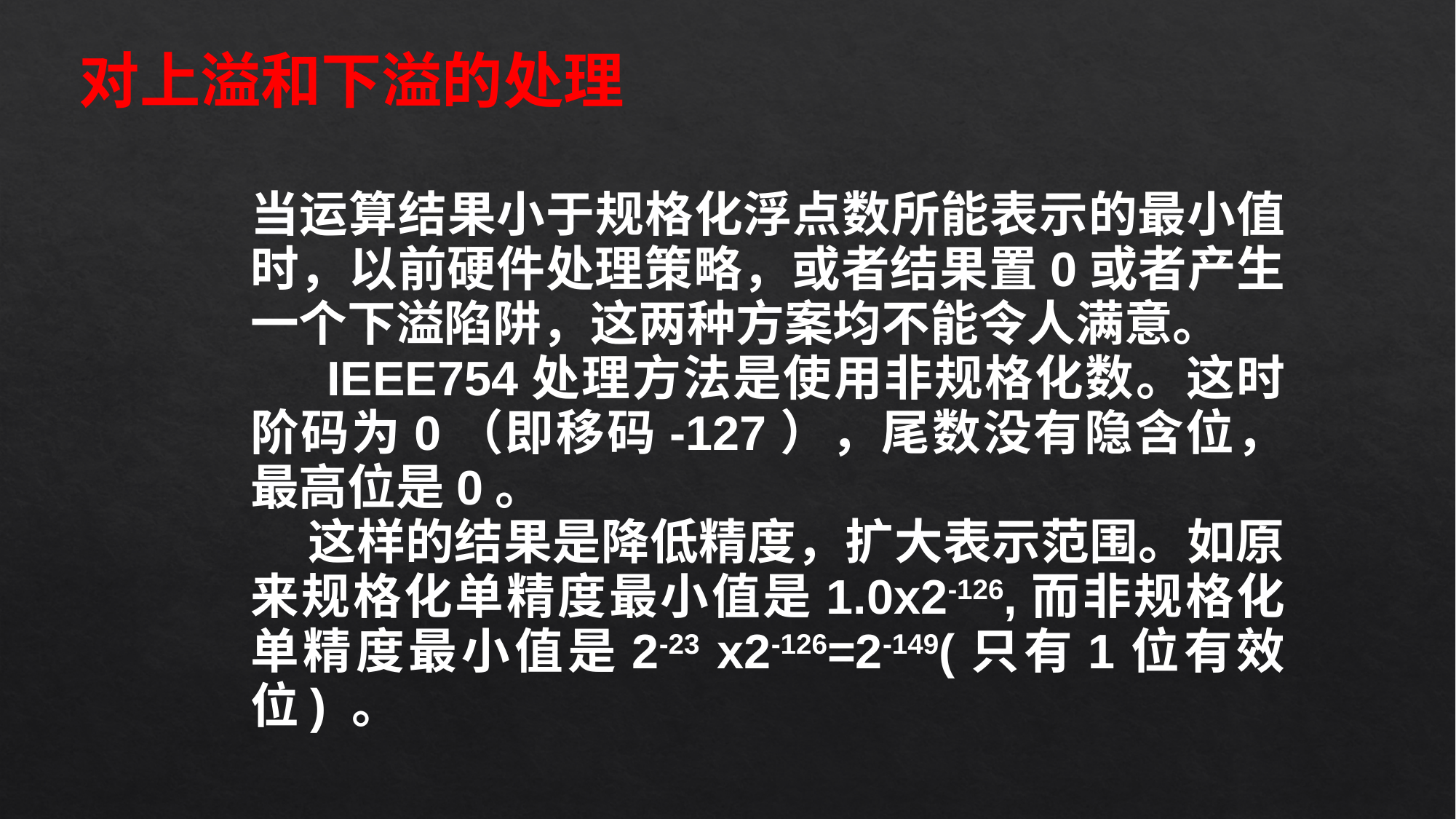

对上溢和下溢的处理
当运算结果小于规格化浮点数所能表示的最小值时，以前硬件处理策略，或者结果置0或者产生一个下溢陷阱，这两种方案均不能令人满意。
     IEEE754处理方法是使用非规格化数。这时阶码为0（即移码-127），尾数没有隐含位，最高位是0。
    这样的结果是降低精度，扩大表示范围。如原来规格化单精度最小值是1.0x2-126,而非规格化单精度最小值是2-23 x2-126=2-149(只有1位有效位) 。